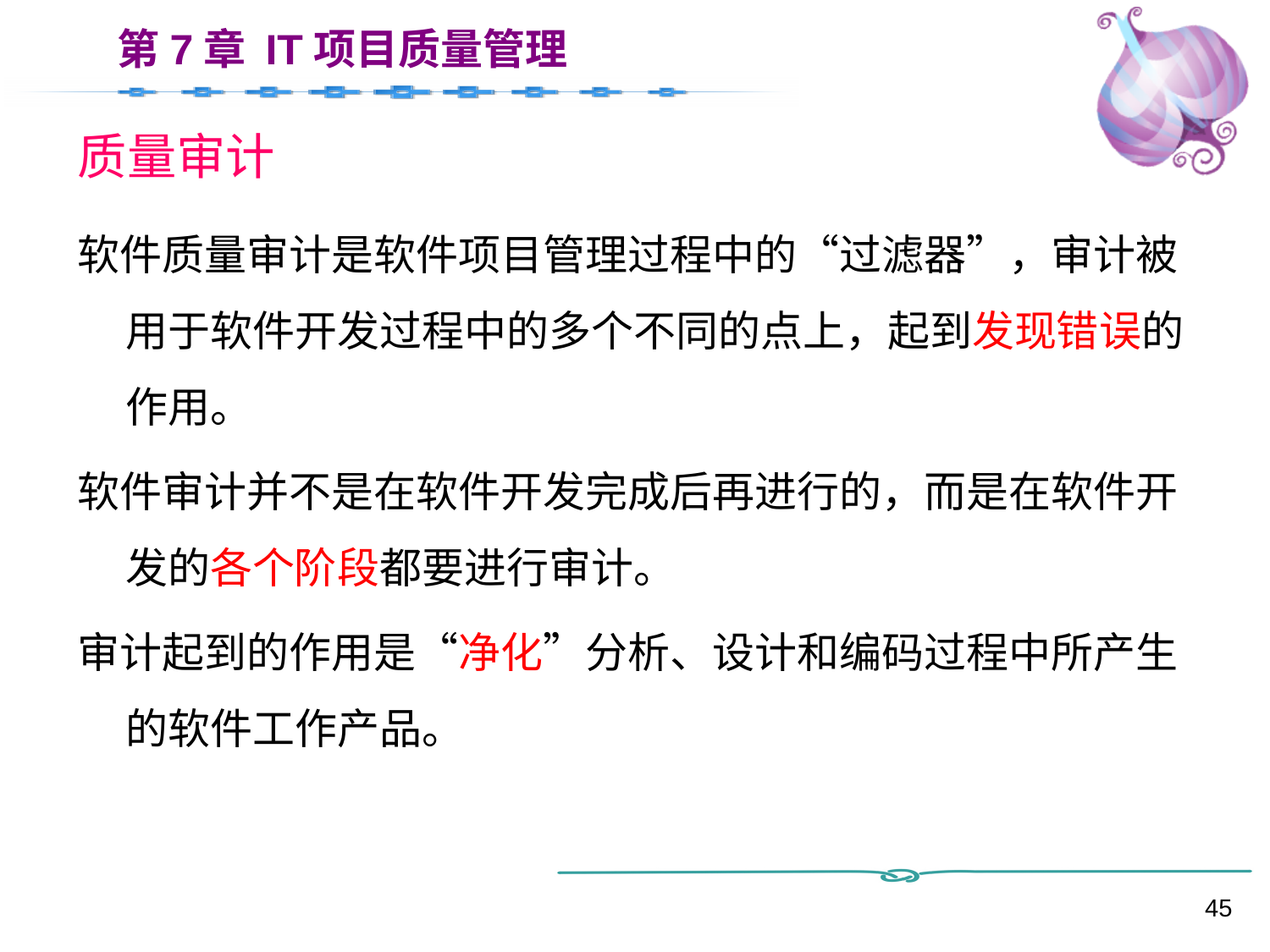

# 质量审计
软件质量审计是软件项目管理过程中的“过滤器”，审计被用于软件开发过程中的多个不同的点上，起到发现错误的作用。
软件审计并不是在软件开发完成后再进行的，而是在软件开发的各个阶段都要进行审计。
审计起到的作用是“净化”分析、设计和编码过程中所产生的软件工作产品。
45